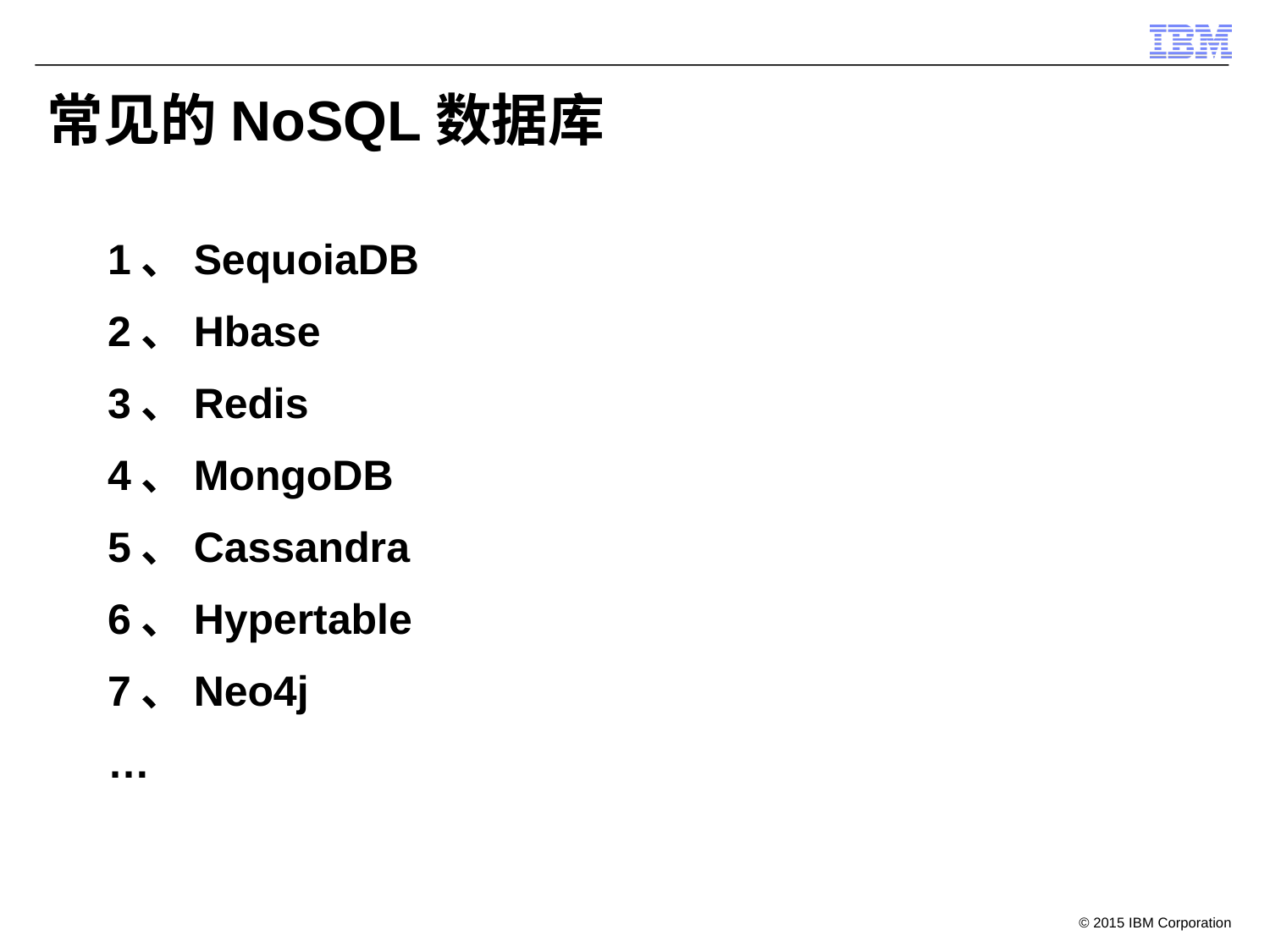

常见的NoSQL数据库

1、SequoiaDB
2、Hbase
3、Redis
4、MongoDB
5、Cassandra
6、Hypertable
7、Neo4j
…